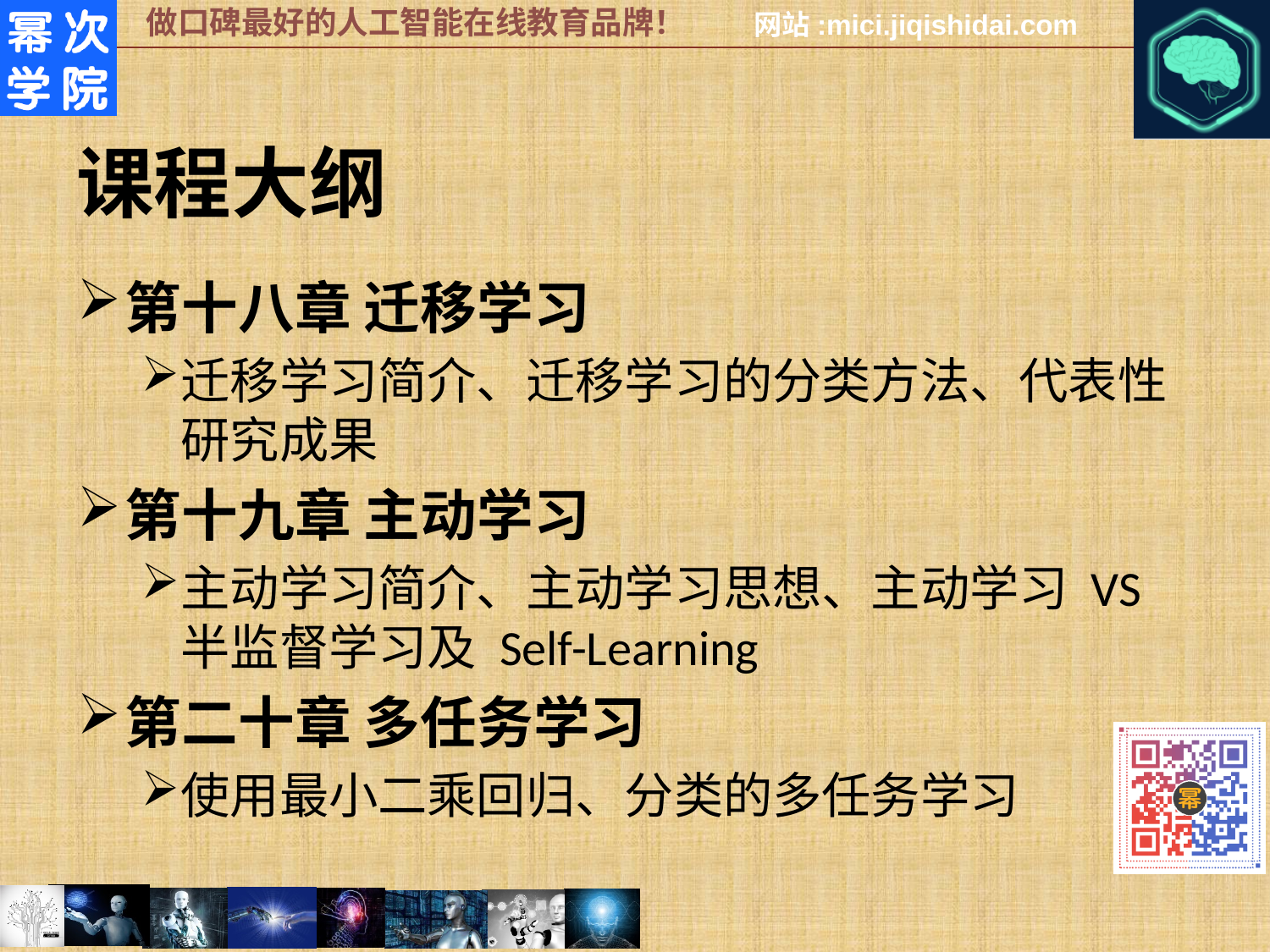

# 课程大纲
第十八章 迁移学习
迁移学习简介、迁移学习的分类方法、代表性研究成果
第十九章 主动学习
主动学习简介、主动学习思想、主动学习 VS 半监督学习及 Self-Learning
第二十章 多任务学习
使用最小二乘回归、分类的多任务学习